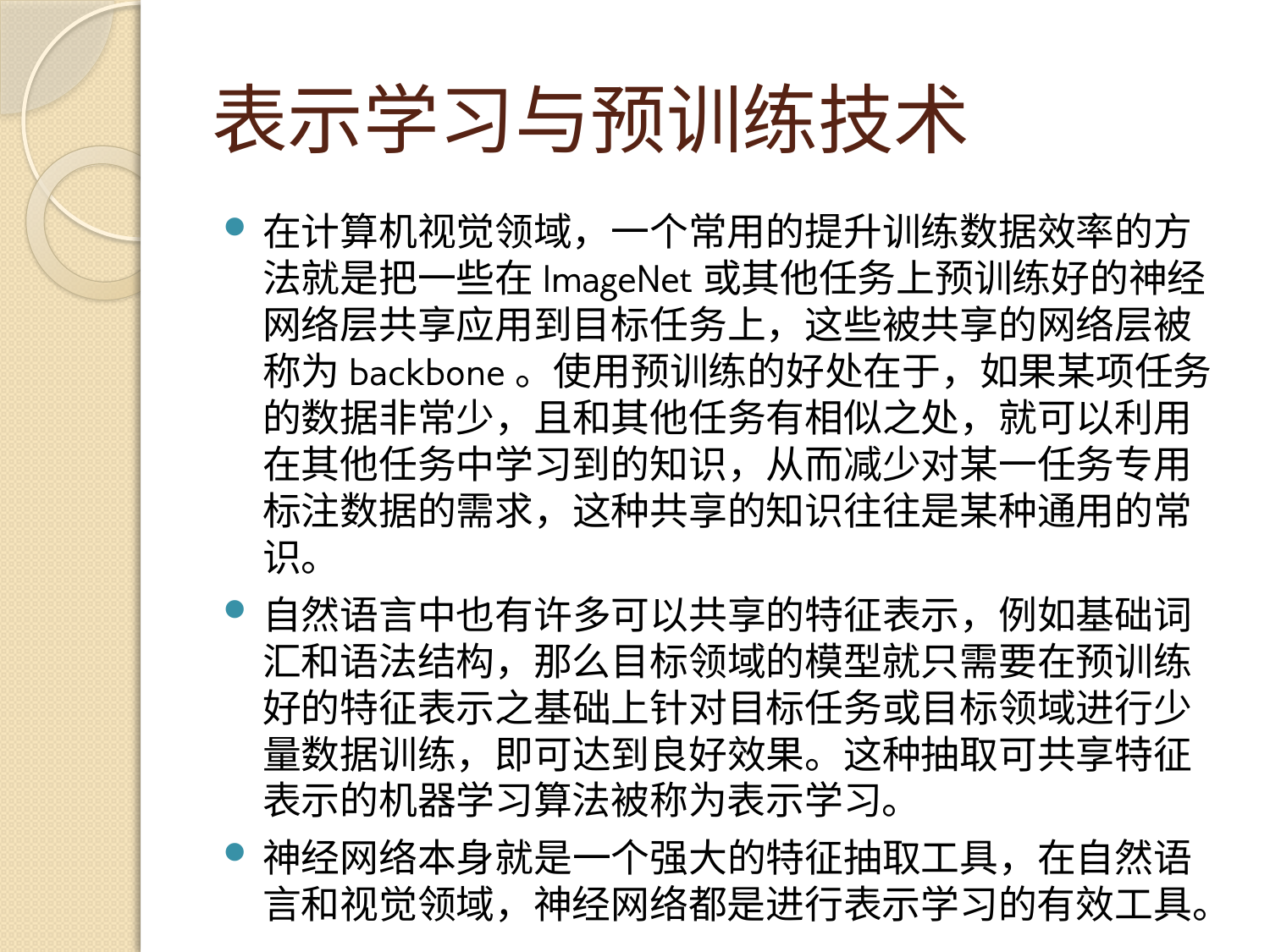

# 表示学习与预训练技术
在计算机视觉领域，一个常用的提升训练数据效率的方法就是把一些在ImageNet或其他任务上预训练好的神经网络层共享应用到目标任务上，这些被共享的网络层被称为backbone。使用预训练的好处在于，如果某项任务的数据非常少，且和其他任务有相似之处，就可以利用在其他任务中学习到的知识，从而减少对某一任务专用标注数据的需求，这种共享的知识往往是某种通用的常识。
自然语言中也有许多可以共享的特征表示，例如基础词汇和语法结构，那么目标领域的模型就只需要在预训练好的特征表示之基础上针对目标任务或目标领域进行少量数据训练，即可达到良好效果。这种抽取可共享特征表示的机器学习算法被称为表示学习。
神经网络本身就是一个强大的特征抽取工具，在自然语言和视觉领域，神经网络都是进行表示学习的有效工具。